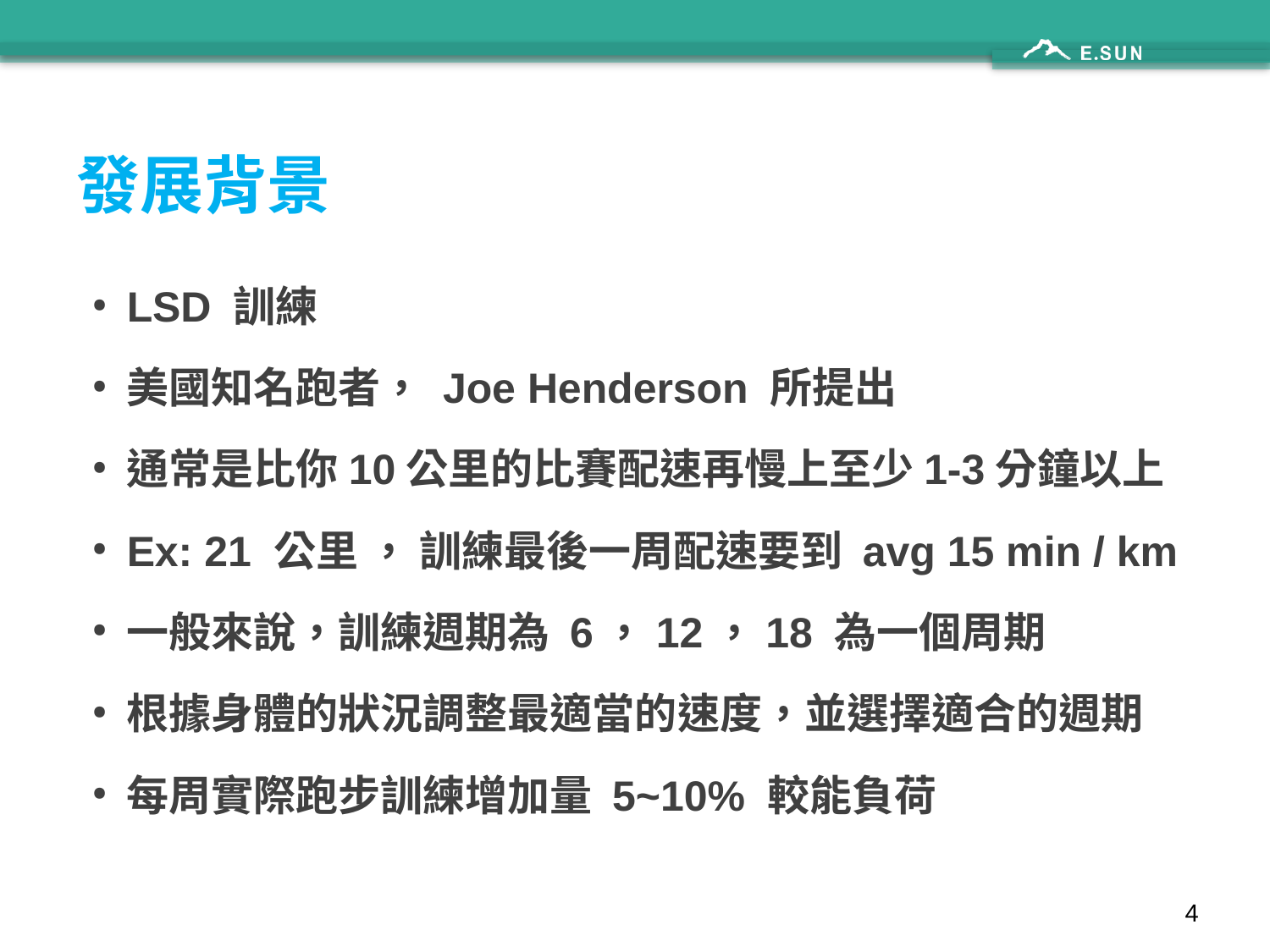

# 發展背景
LSD 訓練
美國知名跑者， Joe Henderson 所提出
通常是比你10公里的比賽配速再慢上至少1-3分鐘以上
Ex: 21 公里 ， 訓練最後一周配速要到 avg 15 min / km
一般來說，訓練週期為 6，12，18 為一個周期
根據身體的狀況調整最適當的速度，並選擇適合的週期
每周實際跑步訓練增加量 5~10% 較能負荷

4